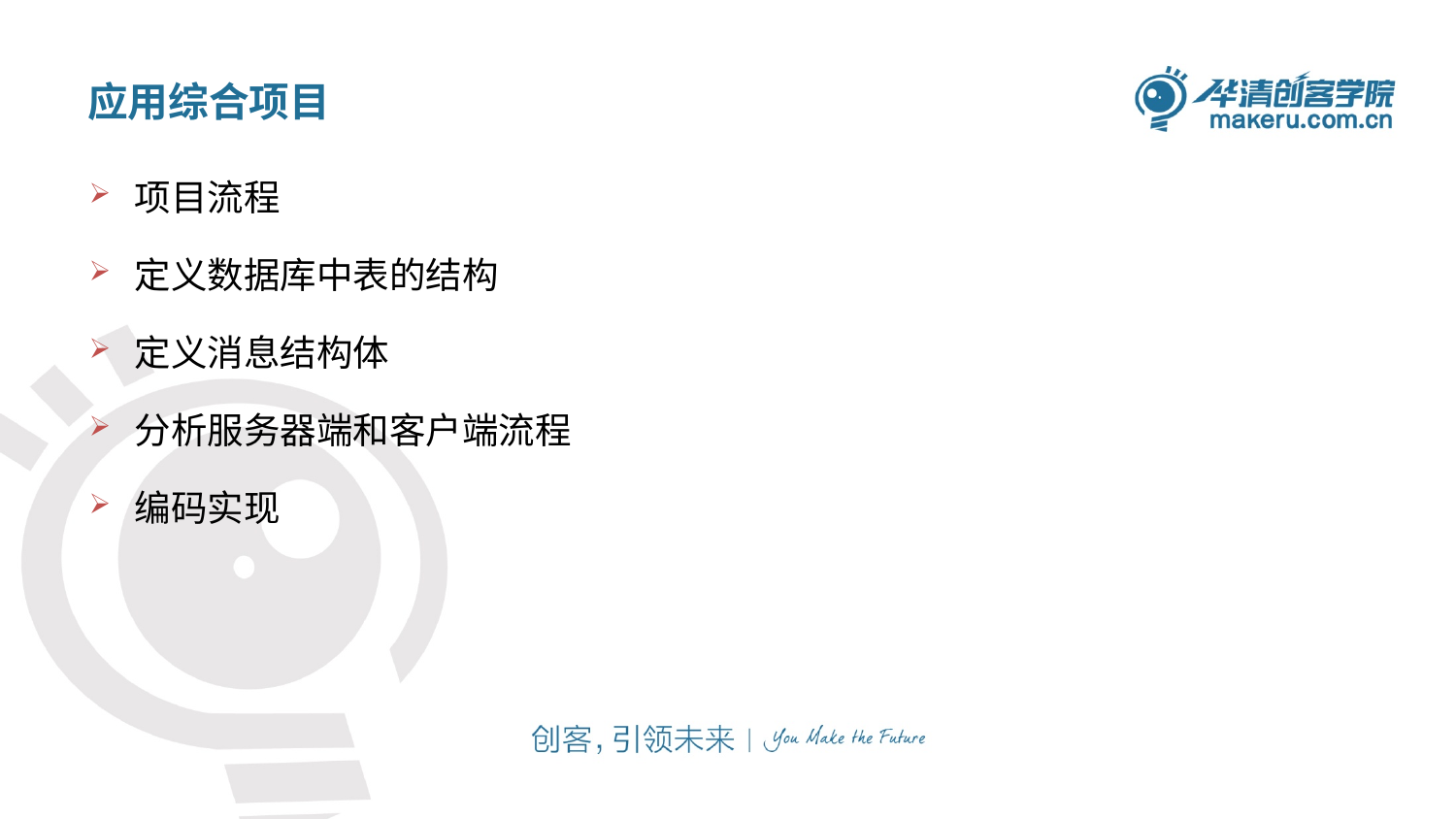

# 应用综合项目
项目流程
定义数据库中表的结构
定义消息结构体
分析服务器端和客户端流程
编码实现